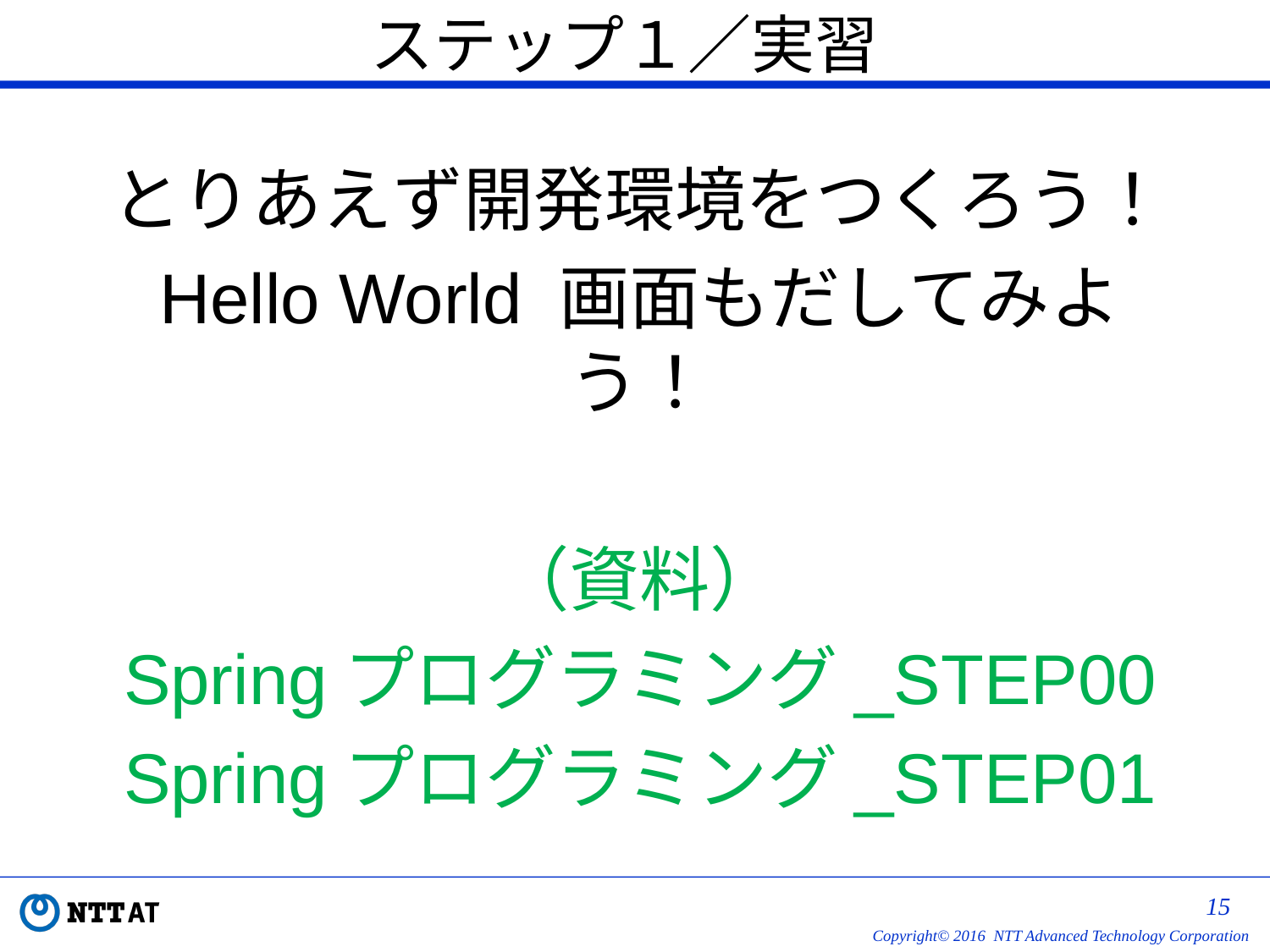

# ステップ１／実習
とりあえず開発環境をつくろう！
Hello World 画面もだしてみよう！

（資料）
Springプログラミング_STEP00
Springプログラミング_STEP01
15